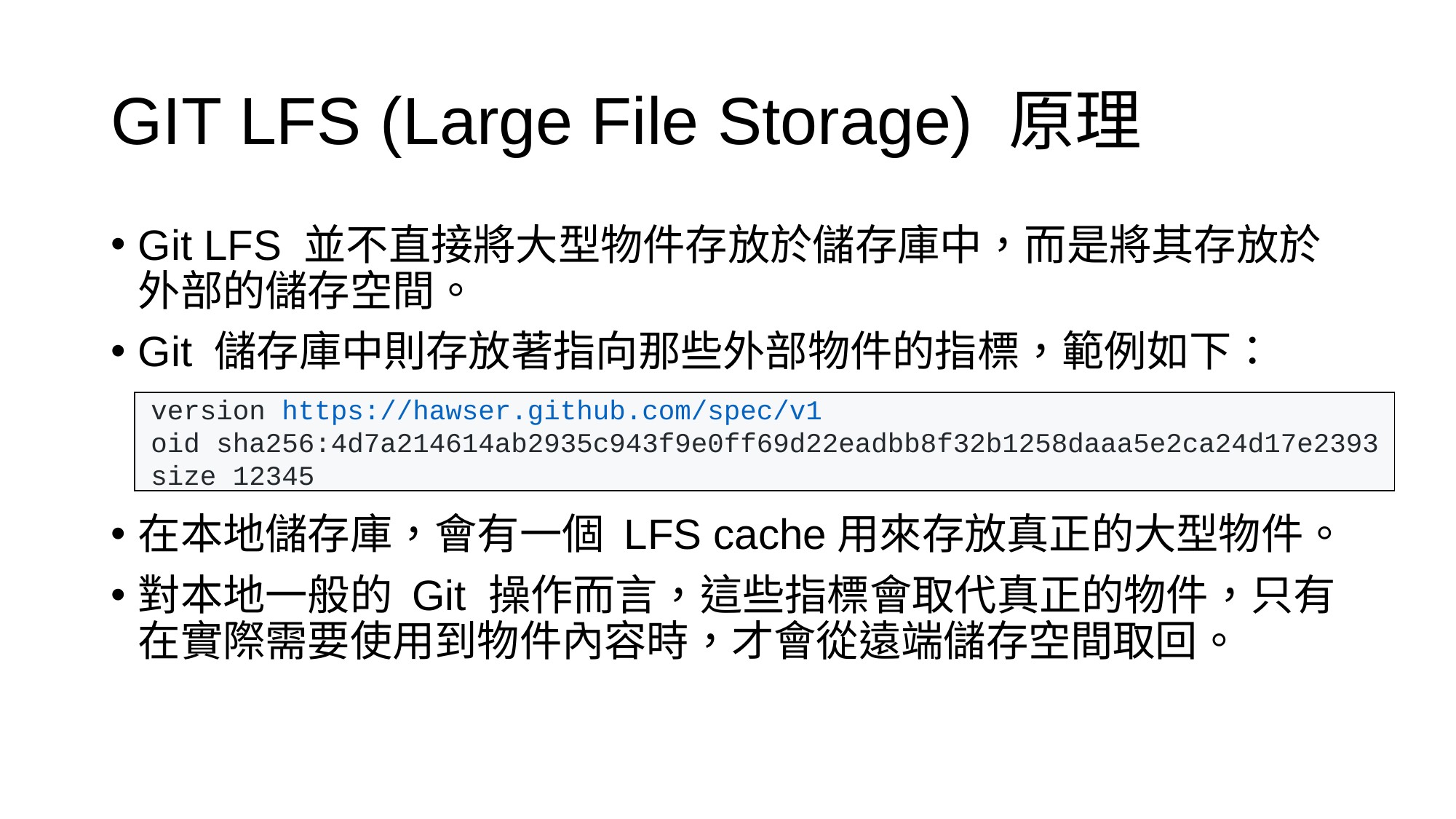

# GIT LFS (Large File Storage) 原理
Git LFS 並不直接將大型物件存放於儲存庫中，而是將其存放於外部的儲存空間。
Git 儲存庫中則存放著指向那些外部物件的指標，範例如下：

在本地儲存庫，會有一個 LFS cache用來存放真正的大型物件。
對本地一般的 Git 操作而言，這些指標會取代真正的物件，只有在實際需要使用到物件內容時，才會從遠端儲存空間取回。

 version https://hawser.github.com/spec/v1
 oid sha256:4d7a214614ab2935c943f9e0ff69d22eadbb8f32b1258daaa5e2ca24d17e2393
 size 12345